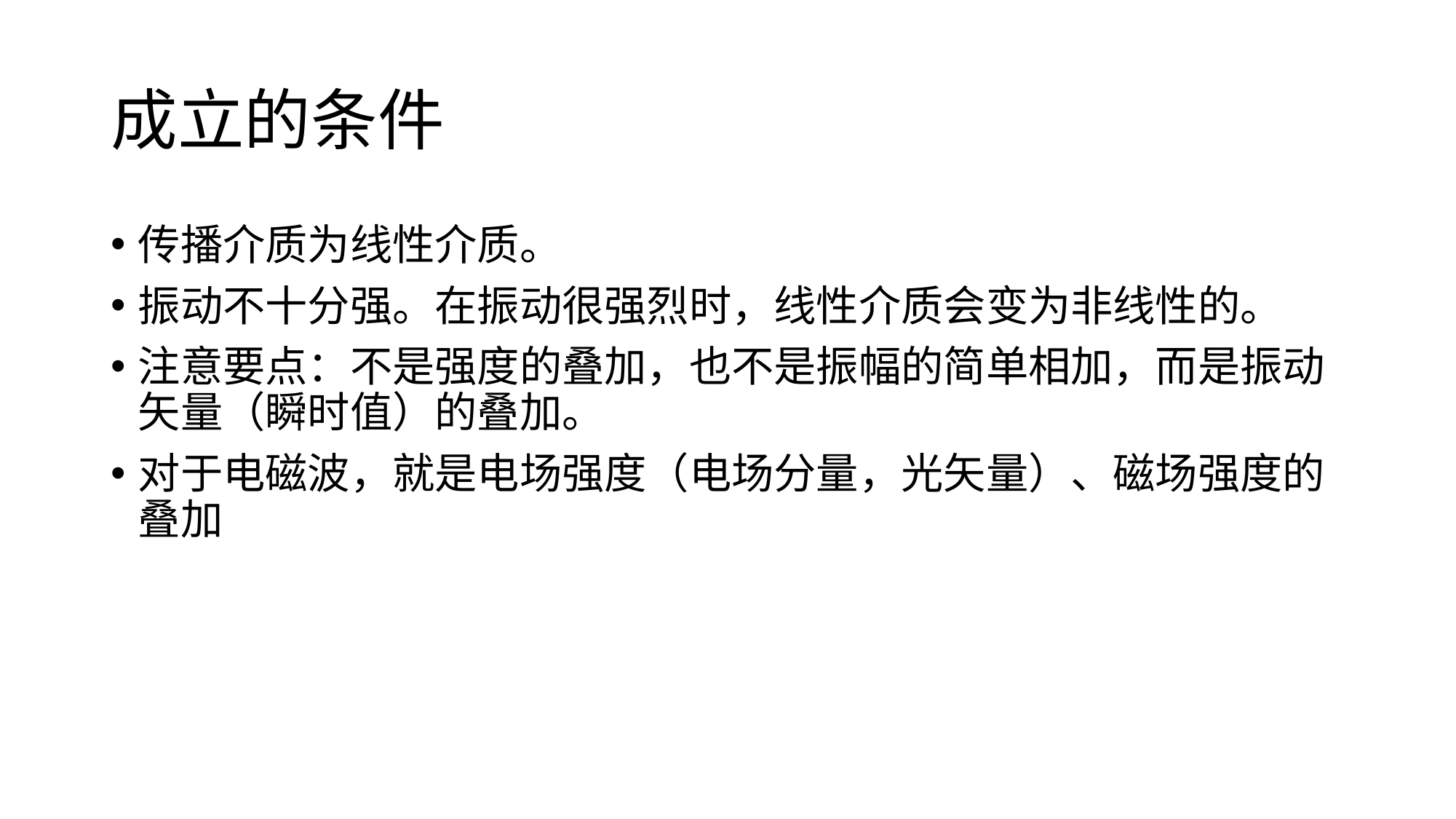

# 成立的条件
传播介质为线性介质。
振动不十分强。在振动很强烈时，线性介质会变为非线性的。
注意要点：不是强度的叠加，也不是振幅的简单相加，而是振动矢量（瞬时值）的叠加。
对于电磁波，就是电场强度（电场分量，光矢量）、磁场强度的叠加